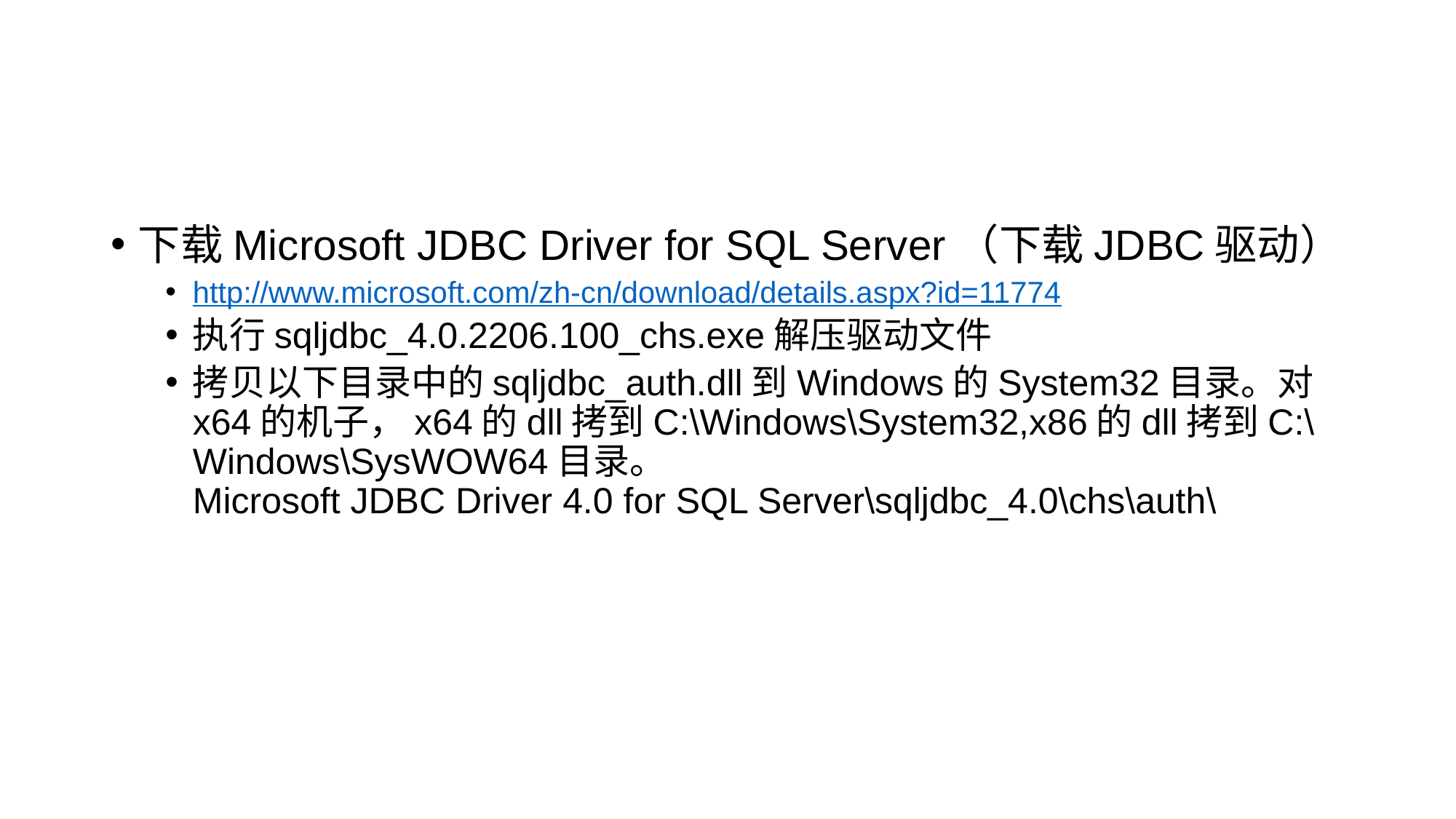

#
下载Microsoft JDBC Driver for SQL Server（下载JDBC驱动）
http://www.microsoft.com/zh-cn/download/details.aspx?id=11774
执行sqljdbc_4.0.2206.100_chs.exe解压驱动文件
拷贝以下目录中的sqljdbc_auth.dll到Windows的System32目录。对x64的机子，x64的dll拷到C:\Windows\System32,x86的dll拷到C:\Windows\SysWOW64目录。
Microsoft JDBC Driver 4.0 for SQL Server\sqljdbc_4.0\chs\auth\